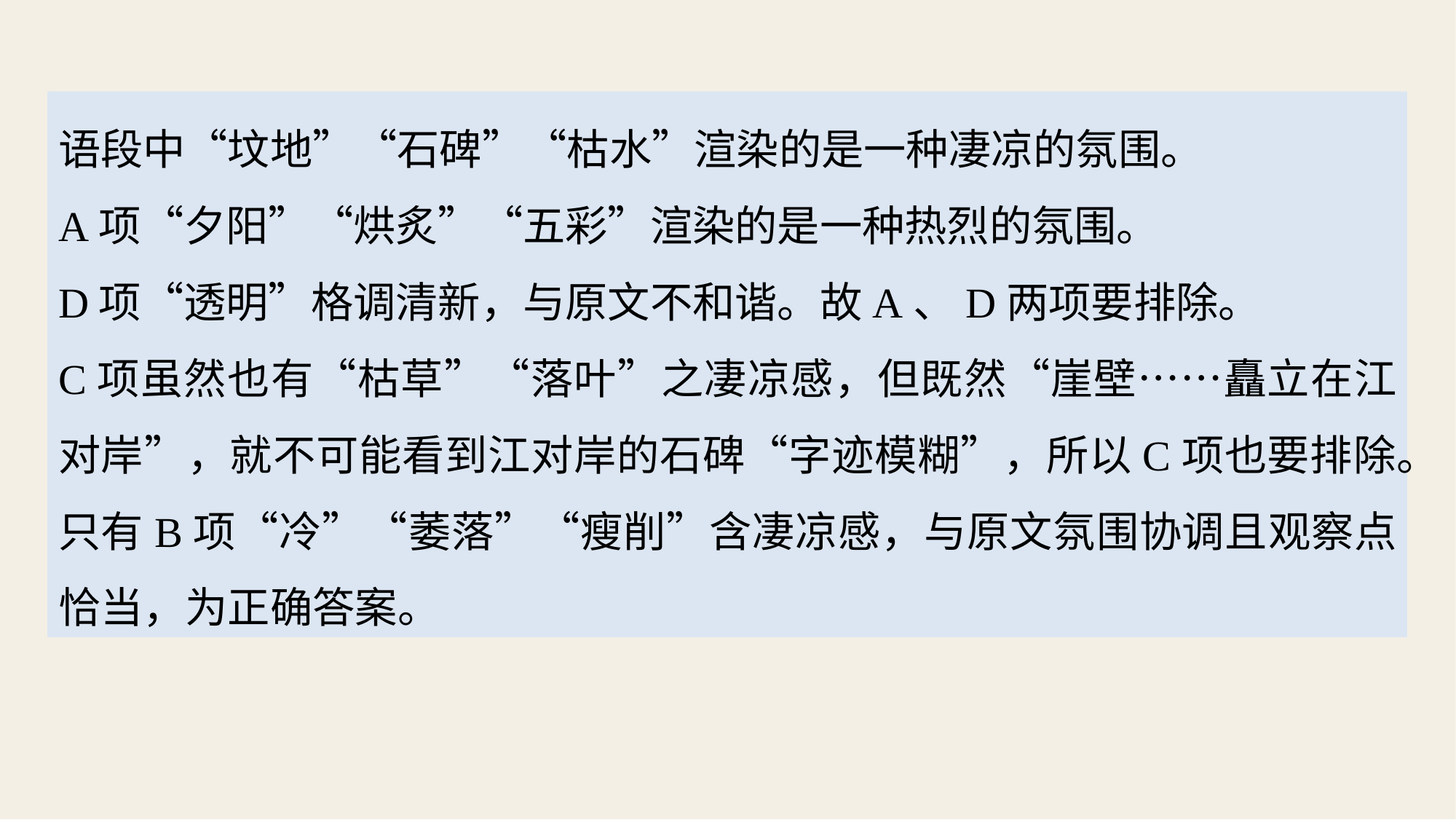

语段中“坟地”“石碑”“枯水”渲染的是一种凄凉的氛围。
A项“夕阳”“烘炙”“五彩”渲染的是一种热烈的氛围。
D项“透明”格调清新，与原文不和谐。故A、D两项要排除。
C项虽然也有“枯草”“落叶”之凄凉感，但既然“崖壁……矗立在江对岸”，就不可能看到江对岸的石碑“字迹模糊”，所以C项也要排除。
只有B项“冷”“萎落”“瘦削”含凄凉感，与原文氛围协调且观察点恰当，为正确答案。